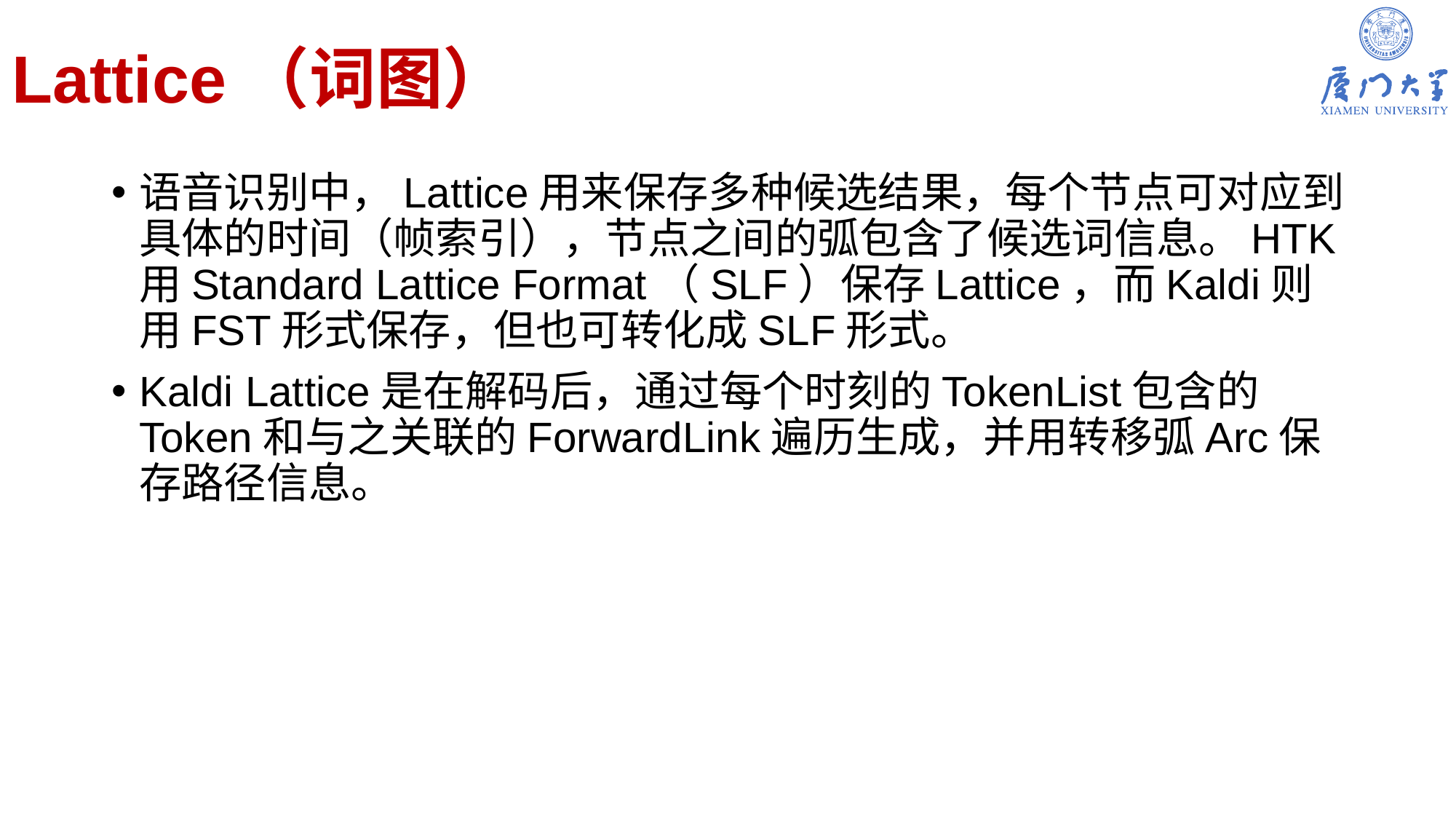

# Lattice（词图）
语音识别中，Lattice用来保存多种候选结果，每个节点可对应到具体的时间（帧索引），节点之间的弧包含了候选词信息。HTK用Standard Lattice Format（SLF）保存Lattice，而Kaldi则用FST形式保存，但也可转化成SLF形式。
Kaldi Lattice是在解码后，通过每个时刻的TokenList包含的Token和与之关联的ForwardLink遍历生成，并用转移弧Arc保存路径信息。